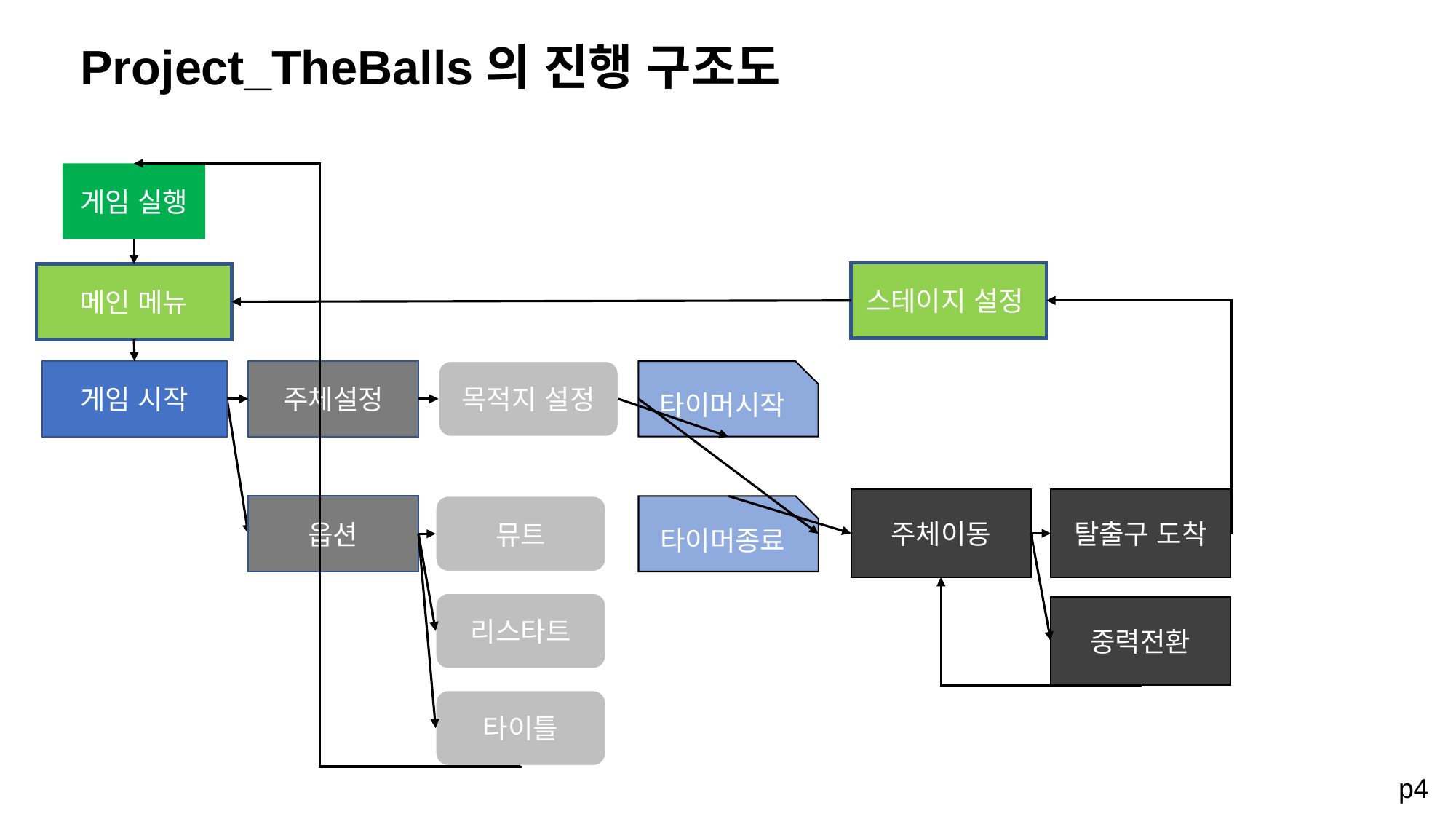

Project_TheBalls의 진행 구조도
게임 실행
스테이지 설정
메인 메뉴
게임 시작
주체설정
목적지 설정
타이머시작
주체이동
탈출구 도착
타이머종료
옵션
뮤트
리스타트
타이틀
중력전환
p4